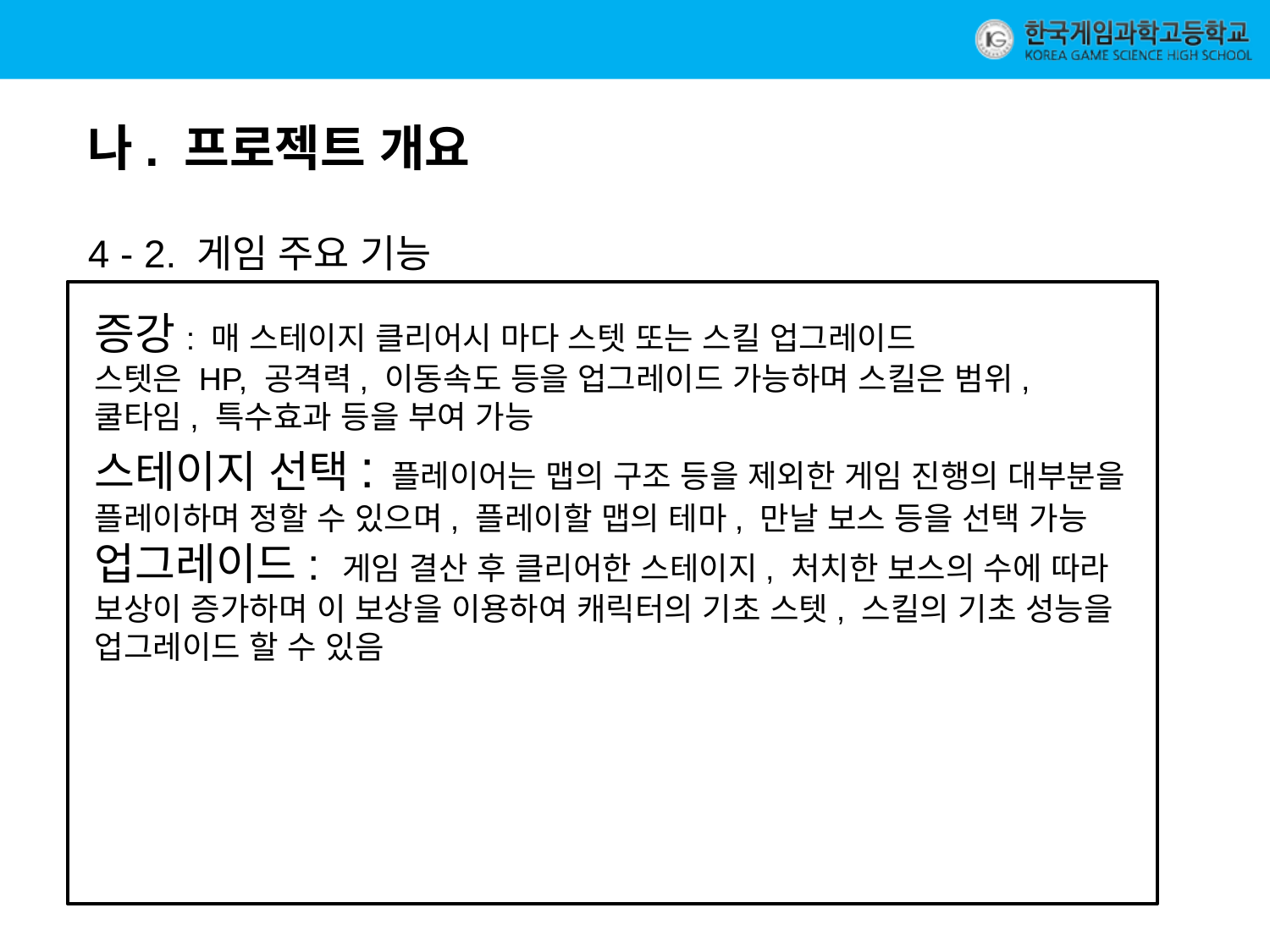

나. 프로젝트 개요
4 - 2. 게임 주요 기능

증강: 매 스테이지 클리어시 마다 스텟 또는 스킬 업그레이드
스텟은 HP, 공격력, 이동속도 등을 업그레이드 가능하며 스킬은 범위, 쿨타임, 특수효과 등을 부여 가능
스테이지 선택: 플레이어는 맵의 구조 등을 제외한 게임 진행의 대부분을 플레이하며 정할 수 있으며, 플레이할 맵의 테마, 만날 보스 등을 선택 가능
업그레이드: 게임 결산 후 클리어한 스테이지, 처치한 보스의 수에 따라 보상이 증가하며 이 보상을 이용하여 캐릭터의 기초 스텟, 스킬의 기초 성능을 업그레이드 할 수 있음